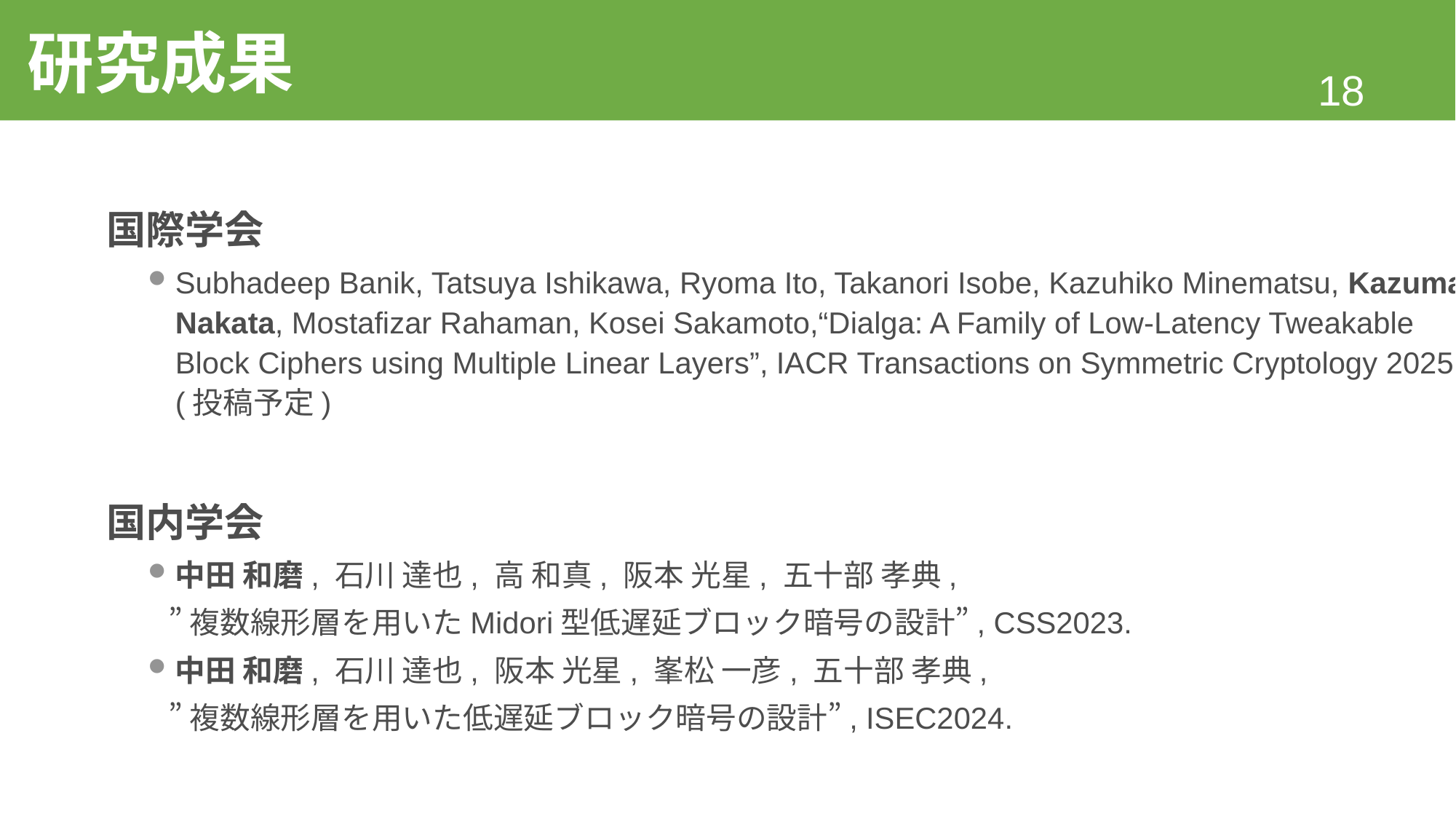

# 研究成果
国際学会
Subhadeep Banik, Tatsuya Ishikawa, Ryoma Ito, Takanori Isobe, Kazuhiko Minematsu, Kazuma Nakata, Mostafizar Rahaman, Kosei Sakamoto,“Dialga: A Family of Low-Latency Tweakable Block Ciphers using Multiple Linear Layers”, IACR Transactions on Symmetric Cryptology 2025.(投稿予定)

国内学会
中田 和磨, 石川 達也, 高 和真, 阪本 光星, 五十部 孝典,
   ”複数線形層を用いたMidori型低遅延ブロック暗号の設計”, CSS2023.
中田 和磨, 石川 達也, 阪本 光星, 峯松 一彦, 五十部 孝典,
   ”複数線形層を用いた低遅延ブロック暗号の設計”, ISEC2024.